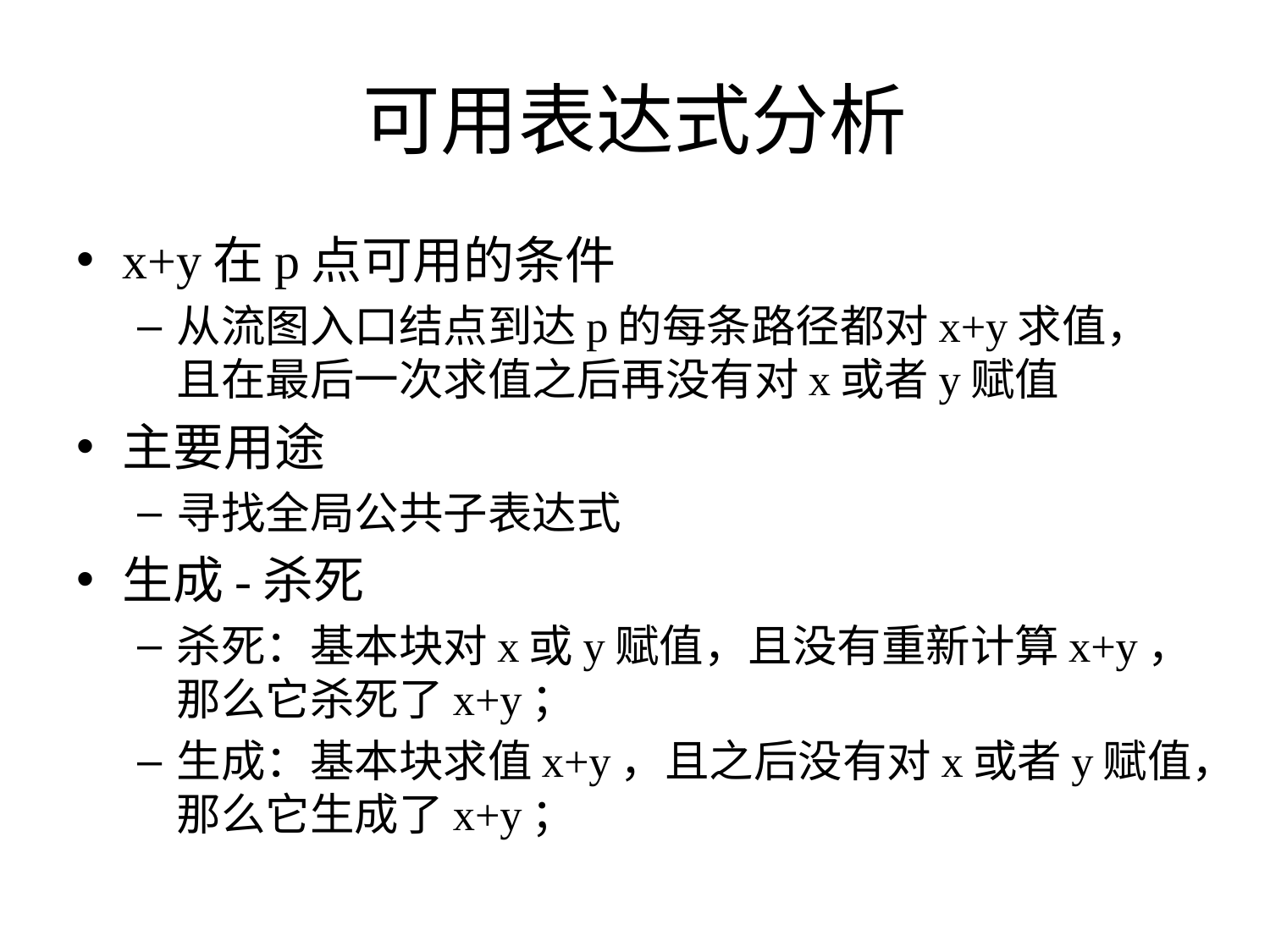

# 可用表达式分析
x+y在p点可用的条件
从流图入口结点到达p的每条路径都对x+y求值，且在最后一次求值之后再没有对x或者y赋值
主要用途
寻找全局公共子表达式
生成-杀死
杀死：基本块对x或y赋值，且没有重新计算x+y，那么它杀死了x+y；
生成：基本块求值x+y，且之后没有对x或者y赋值，那么它生成了x+y；